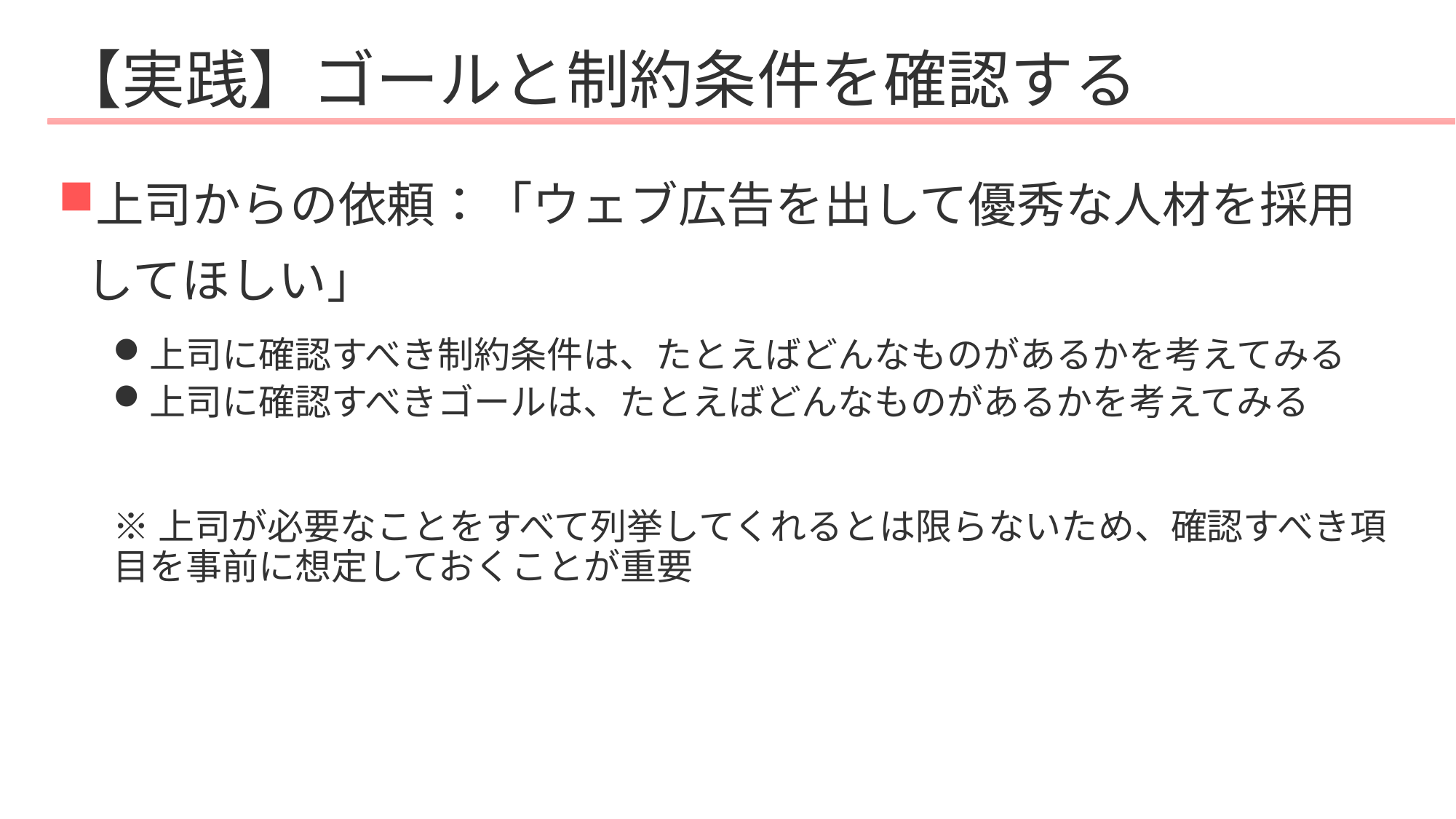

# 【実践】ゴールと制約条件を確認する
上司からの依頼：「ウェブ広告を出して優秀な人材を採用してほしい」
上司に確認すべき制約条件は、たとえばどんなものがあるかを考えてみる
上司に確認すべきゴールは、たとえばどんなものがあるかを考えてみる

※上司が必要なことをすべて列挙してくれるとは限らないため、確認すべき項目を事前に想定しておくことが重要
80